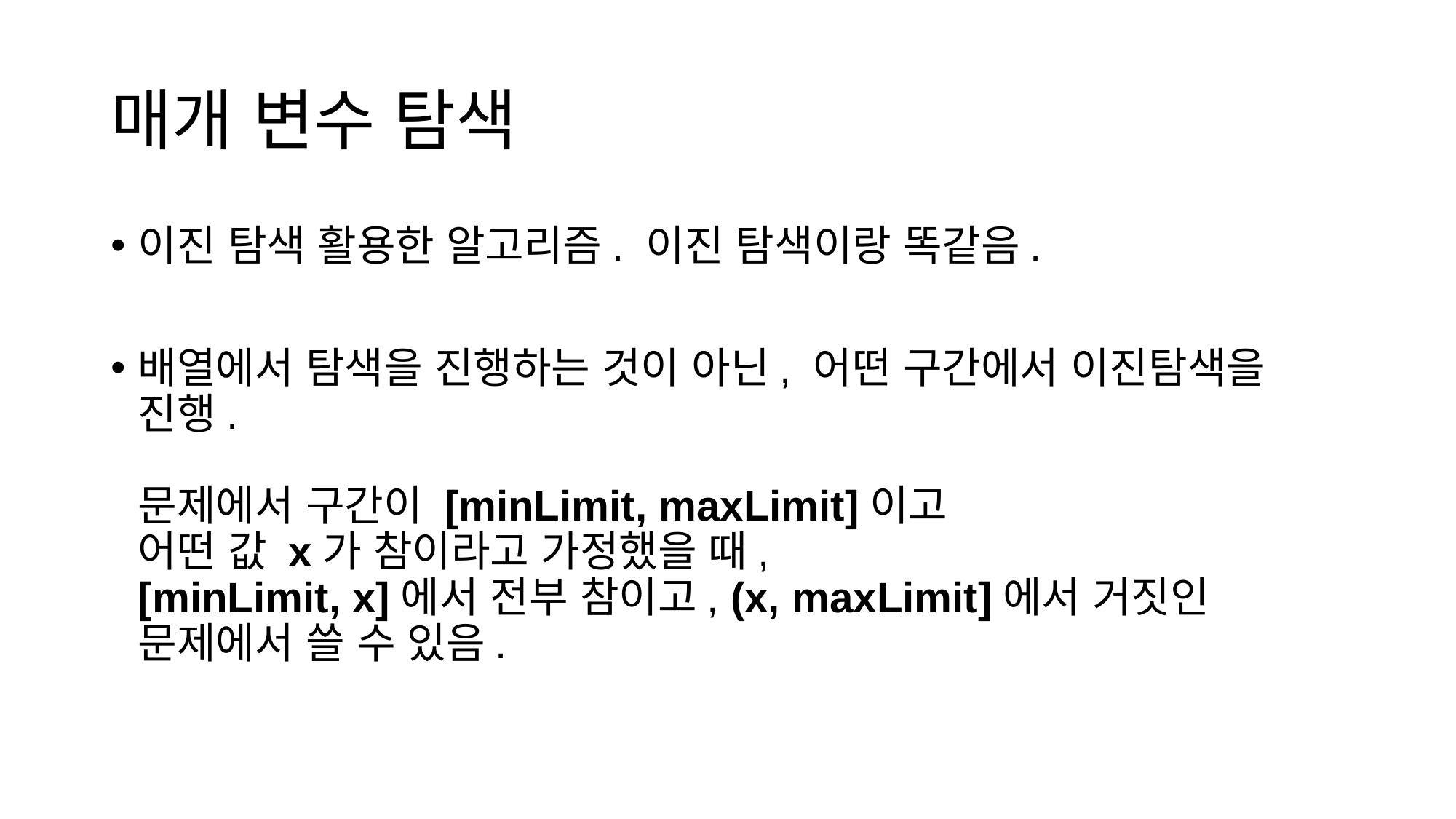

# 매개 변수 탐색
이진 탐색 활용한 알고리즘. 이진 탐색이랑 똑같음.

배열에서 탐색을 진행하는 것이 아닌, 어떤 구간에서 이진탐색을 진행.
문제에서 구간이 [minLimit, maxLimit]이고
어떤 값 x가 참이라고 가정했을 때,
[minLimit, x]에서 전부 참이고, (x, maxLimit]에서 거짓인
문제에서 쓸 수 있음.